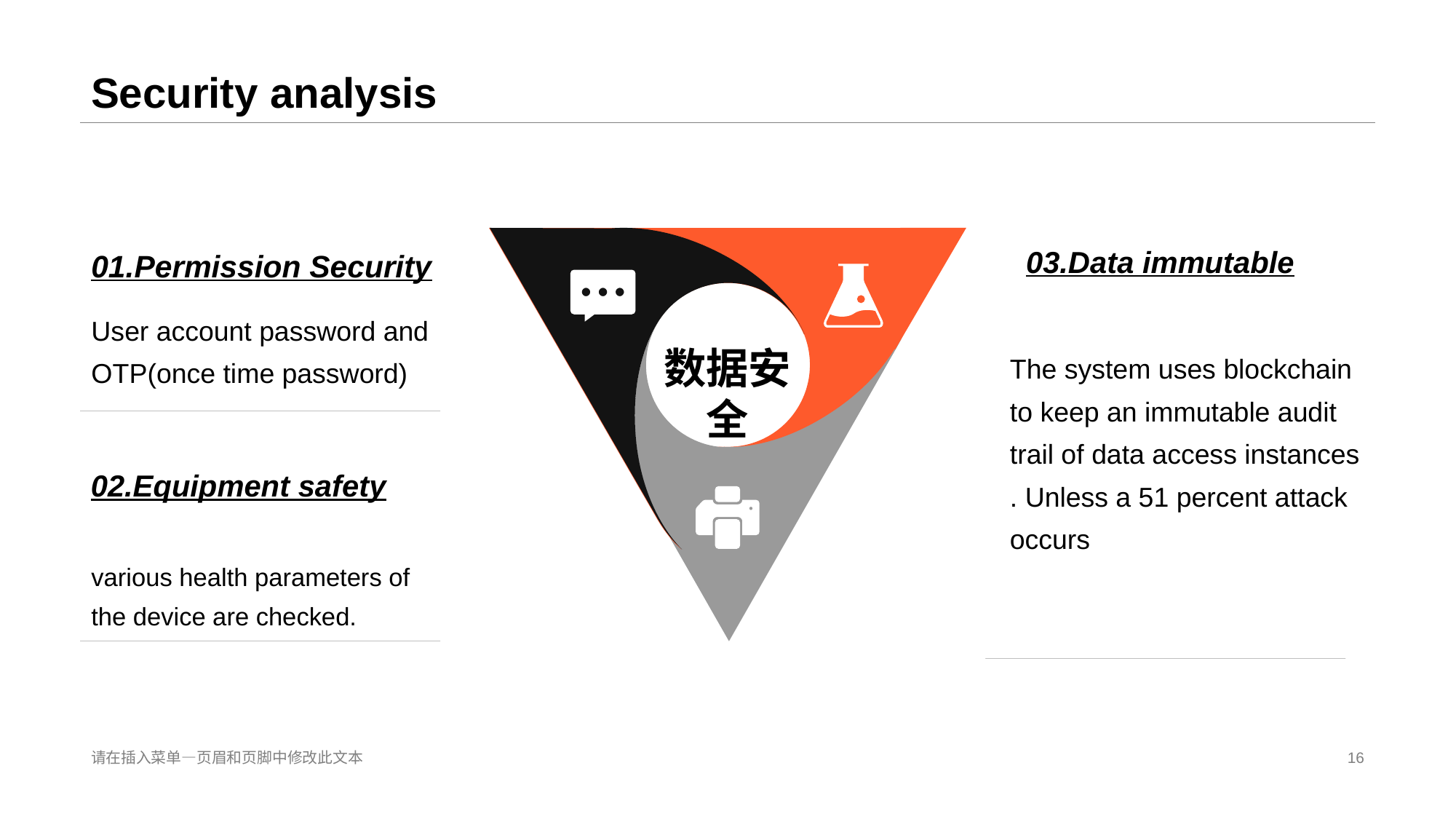

# Security analysis
03.Data immutable

01.Permission Security
User account password and
OTP(once time password)

The system uses blockchain to keep an immutable audit trail of data access instances . Unless a 51 percent attack occurs

various health parameters of the device are checked.
数据安
全
02.Equipment safety
请在插入菜单 —页眉和页脚中修改此文本
16